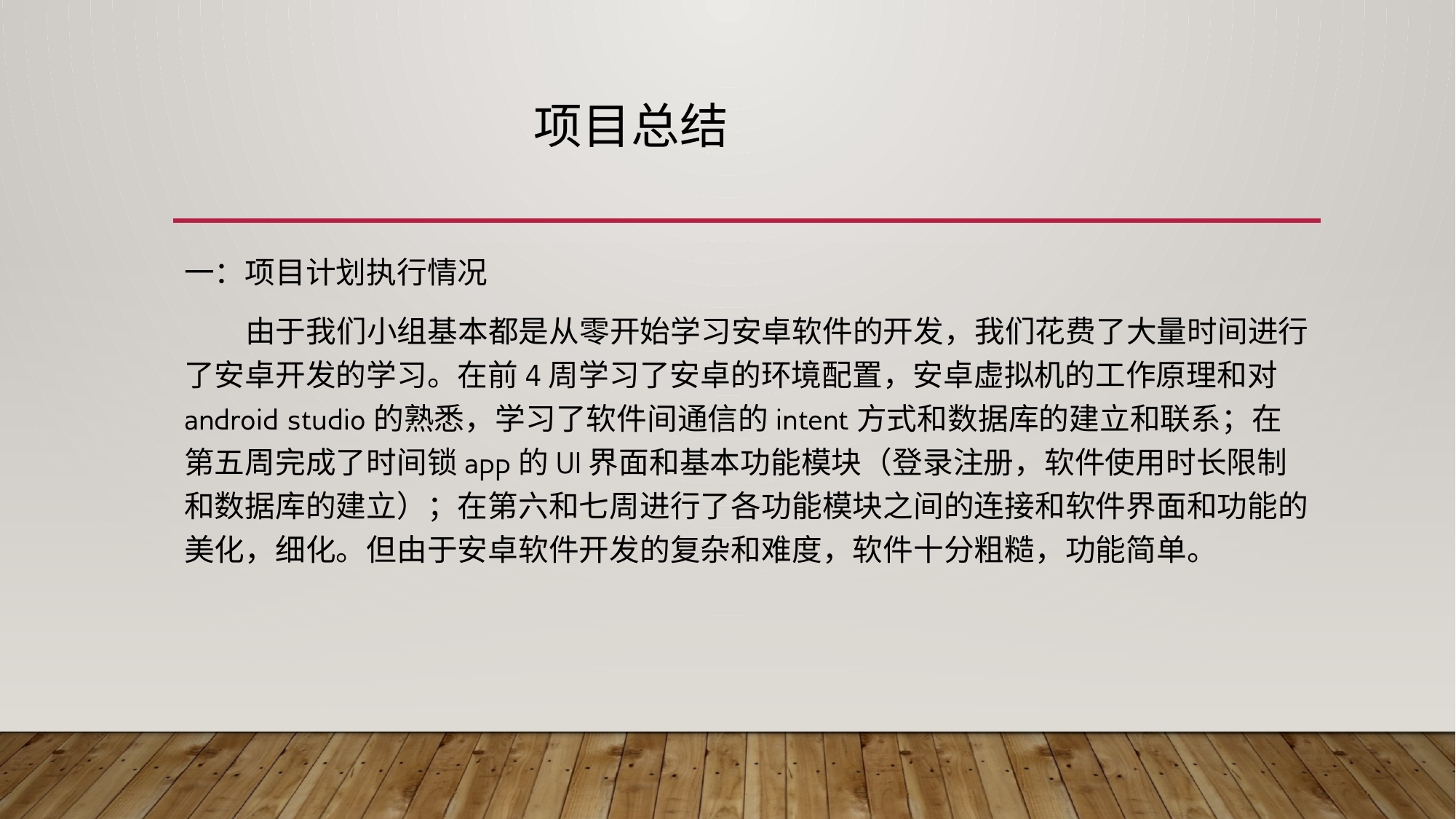

# 项目总结
一：项目计划执行情况
        由于我们小组基本都是从零开始学习安卓软件的开发，我们花费了大量时间进行了安卓开发的学习。在前4周学习了安卓的环境配置，安卓虚拟机的工作原理和对android studio的熟悉，学习了软件间通信的intent方式和数据库的建立和联系；在第五周完成了时间锁app的UI界面和基本功能模块（登录注册，软件使用时长限制和数据库的建立）；在第六和七周进行了各功能模块之间的连接和软件界面和功能的美化，细化。但由于安卓软件开发的复杂和难度，软件十分粗糙，功能简单。